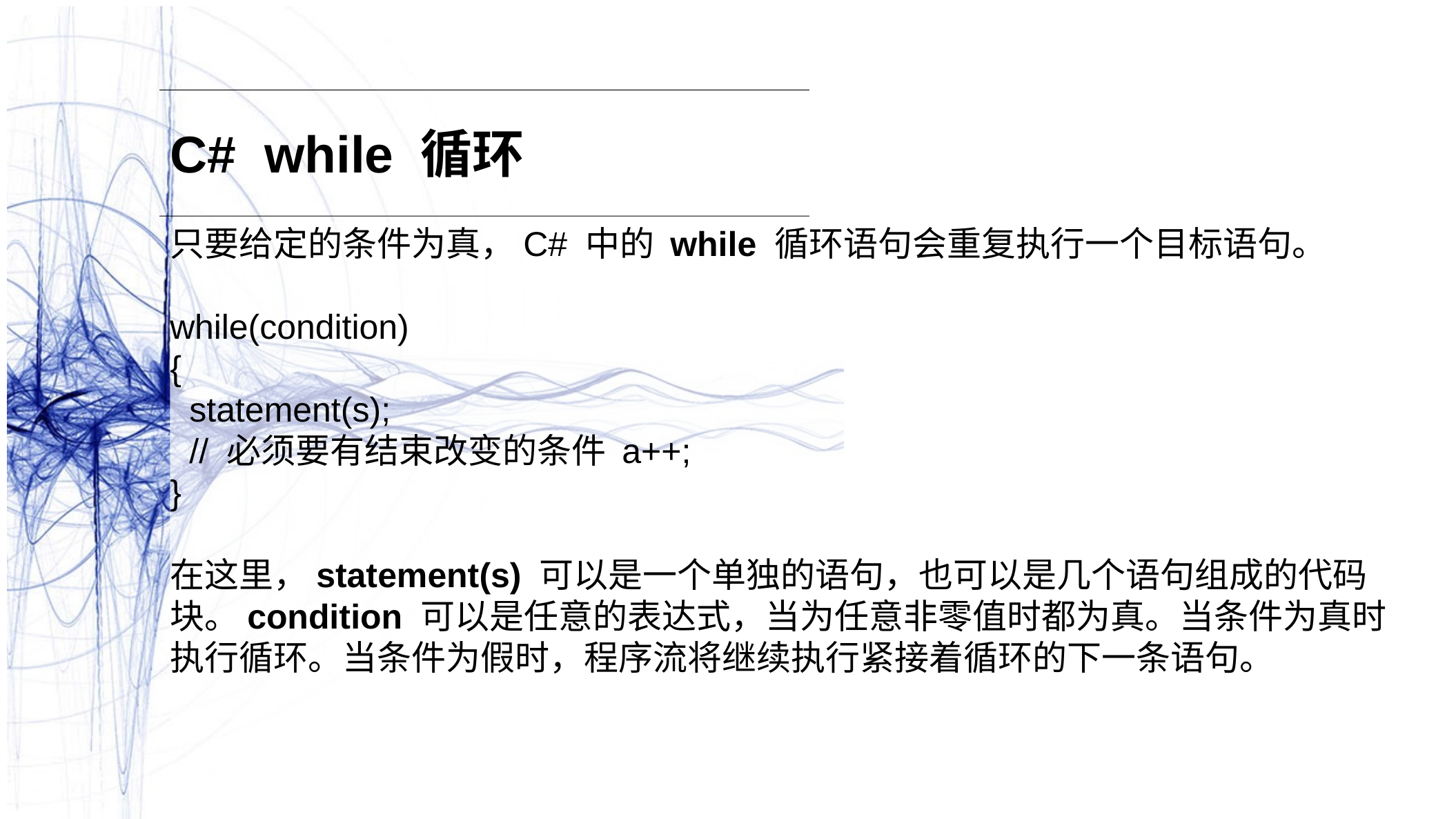

C#  while 循环

只要给定的条件为真，C# 中的 while 循环语句会重复执行一个目标语句。

while(condition)
{
  statement(s);
  // 必须要有结束改变的条件 a++;
}

在这里，statement(s) 可以是一个单独的语句，也可以是几个语句组成的代码块。condition 可以是任意的表达式，当为任意非零值时都为真。当条件为真时执行循环。当条件为假时，程序流将继续执行紧接着循环的下一条语句。